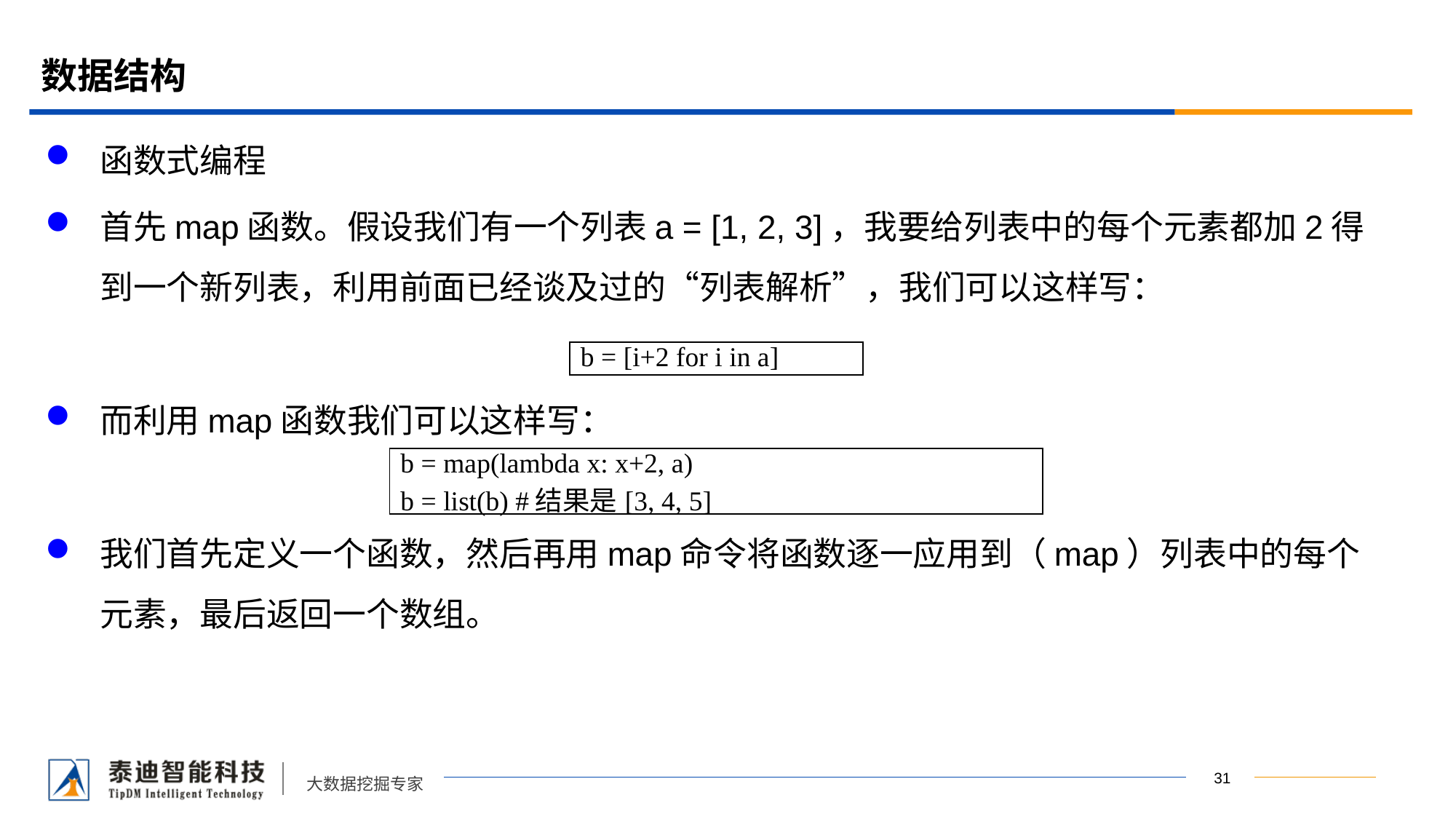

# 数据结构
函数式编程
首先map函数。假设我们有一个列表a = [1, 2, 3]，我要给列表中的每个元素都加2得到一个新列表，利用前面已经谈及过的“列表解析”，我们可以这样写：

而利用map函数我们可以这样写：

我们首先定义一个函数，然后再用map命令将函数逐一应用到（map）列表中的每个元素，最后返回一个数组。
| b = [i+2 for i in a] |
| --- |
| b = map(lambda x: x+2, a) b = list(b) #结果是[3, 4, 5] |
| --- |